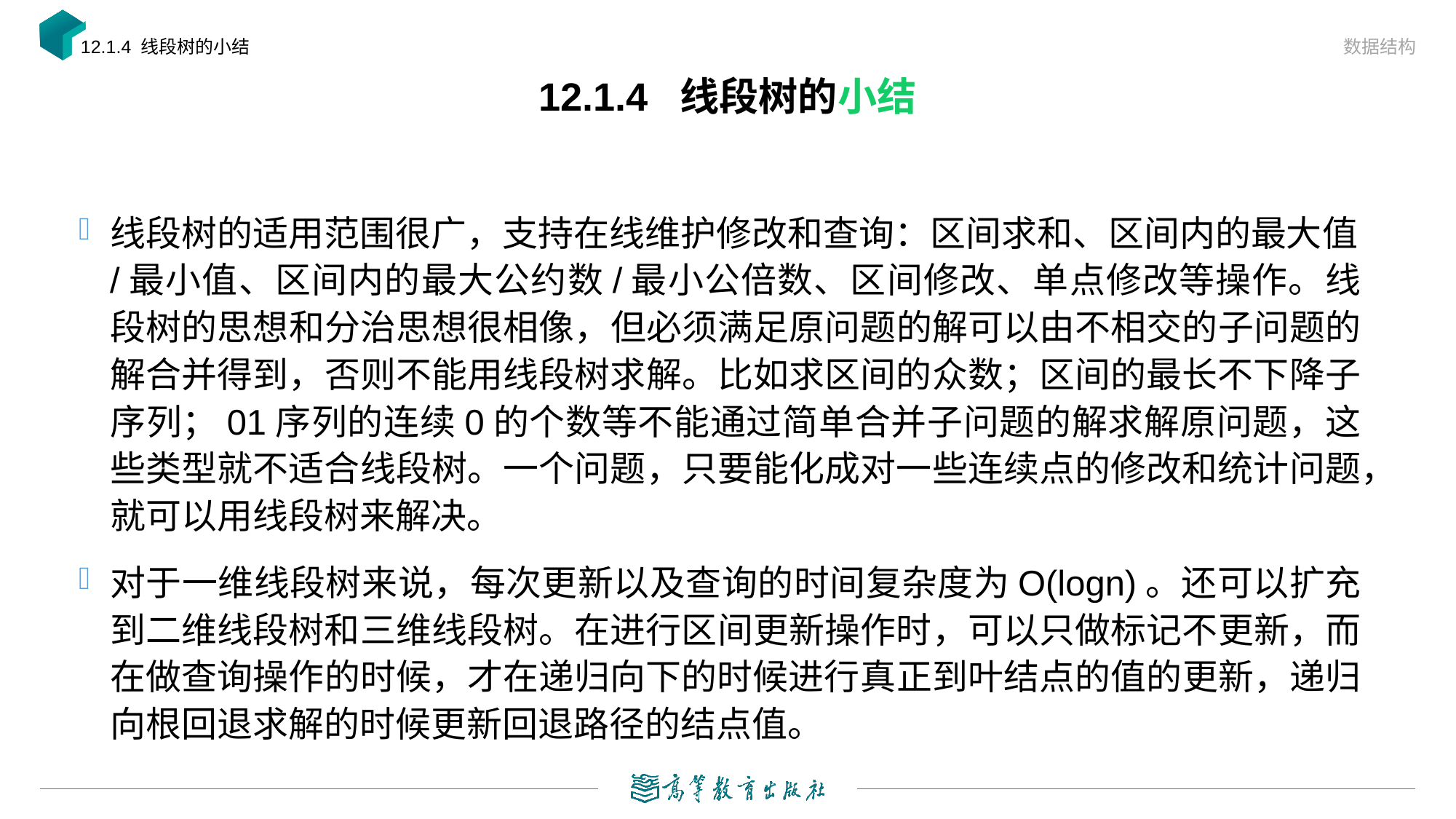

数据结构
12.1.4 线段树的小结
# 12.1.4  线段树的小结
线段树的适用范围很广，支持在线维护修改和查询：区间求和、区间内的最大值/最小值、区间内的最大公约数/最小公倍数、区间修改、单点修改等操作。线段树的思想和分治思想很相像，但必须满足原问题的解可以由不相交的子问题的解合并得到，否则不能用线段树求解。比如求区间的众数；区间的最长不下降子序列；01序列的连续0的个数等不能通过简单合并子问题的解求解原问题，这些类型就不适合线段树。一个问题，只要能化成对一些连续点的修改和统计问题，就可以用线段树来解决。
对于一维线段树来说，每次更新以及查询的时间复杂度为O(logn)。还可以扩充到二维线段树和三维线段树。在进行区间更新操作时，可以只做标记不更新，而在做查询操作的时候，才在递归向下的时候进行真正到叶结点的值的更新，递归向根回退求解的时候更新回退路径的结点值。